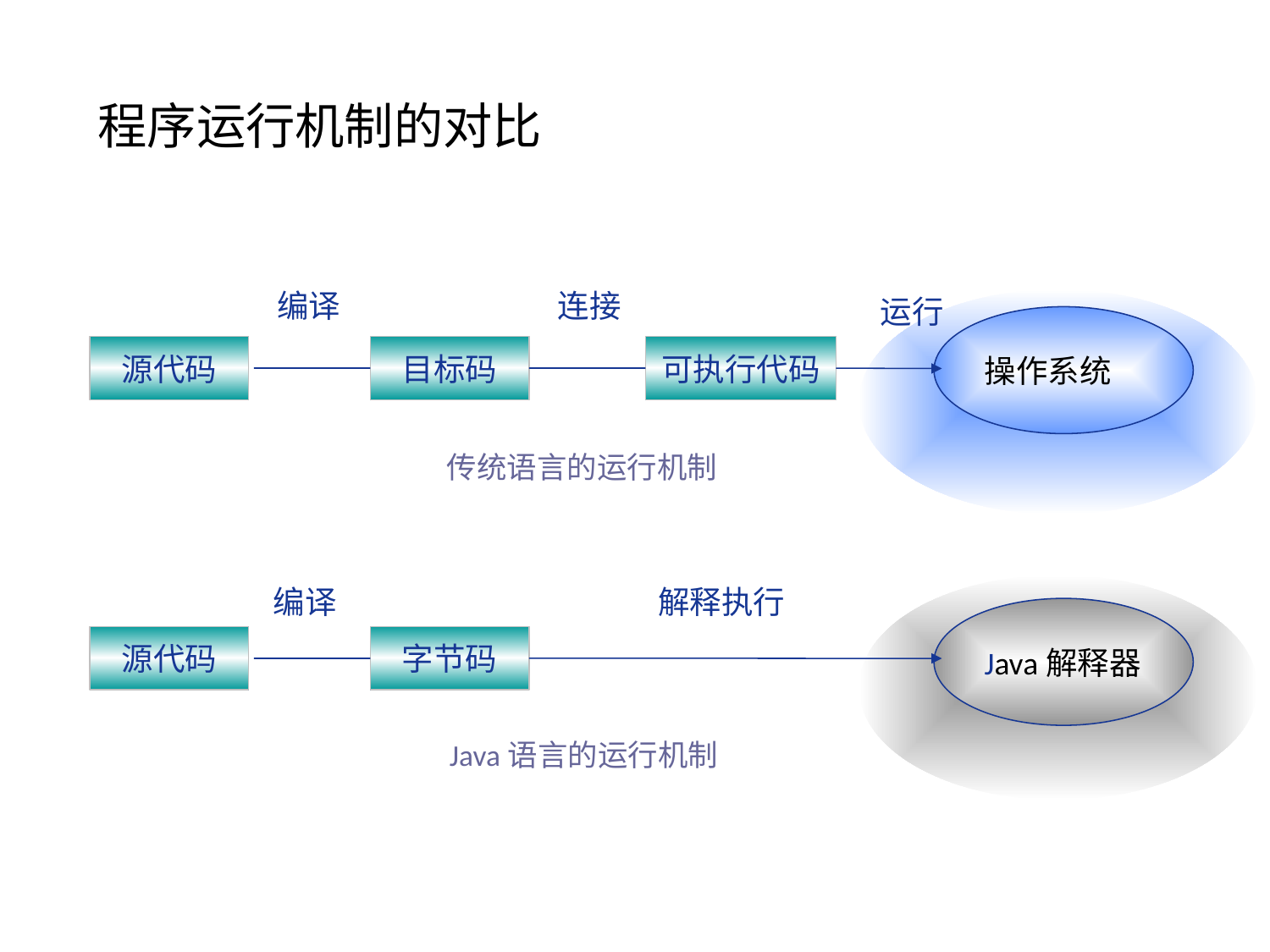

程序运行机制的对比
编译
连接
运行

操作系统
源代码
目标码
可执行代码

传统语言的运行机制

编译
解释执行
Java解释器
源代码
字节码

Java语言的运行机制